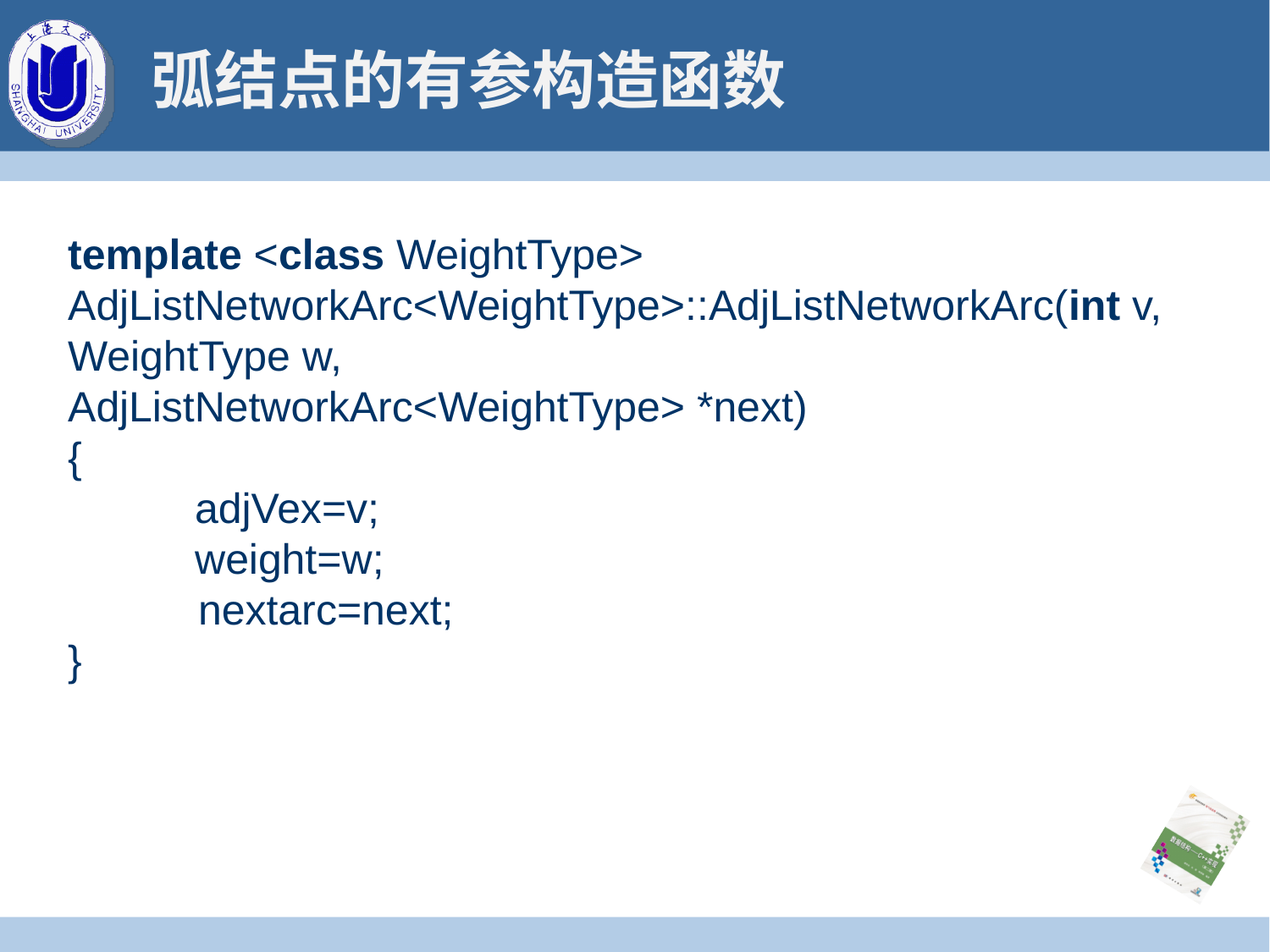

# 弧结点的有参构造函数
template <class WeightType>
AdjListNetworkArc<WeightType>::AdjListNetworkArc(int v, WeightType w,
AdjListNetworkArc<WeightType> *next)
{
	adjVex=v;
	weight=w;
           nextarc=next;
}